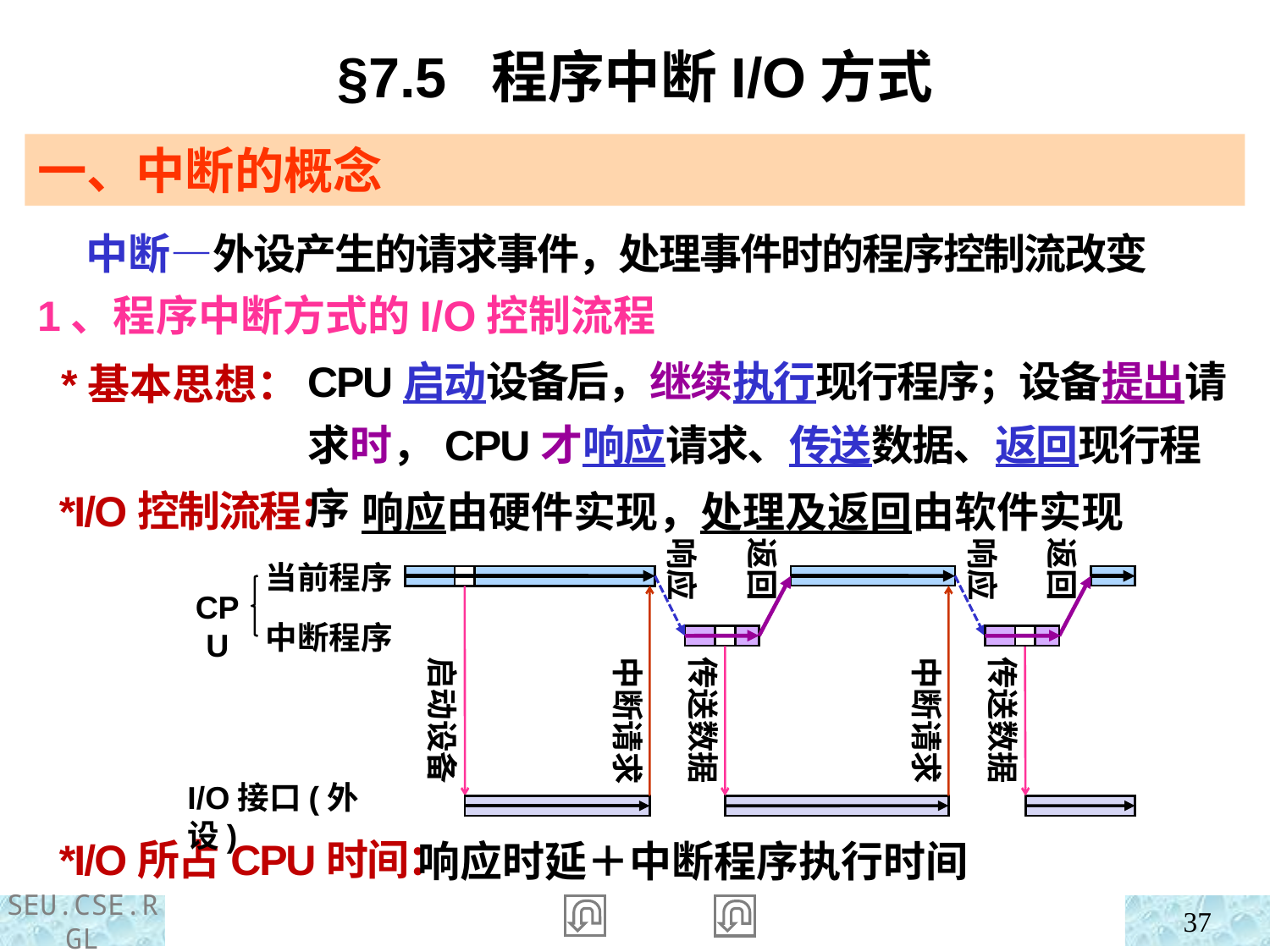

§7.5  程序中断I/O方式
一、中断的概念
    中断—外设产生的请求事件，处理事件时的程序控制流改变
1、程序中断方式的I/O控制流程
  *基本思想：

  *I/O控制流程：

  *I/O所占CPU时间：
CPU启动设备后，继续执行现行程序；设备提出请求时，CPU才响应请求、传送数据、返回现行程序
响应由硬件实现，处理及返回由软件实现
响应
返回
响应
返回
当前程序
中断程序

CPU

启动设备
传送数据
中断请求
传送数据
中断请求
I/O接口(外设)

响应时延＋中断程序执行时间

37